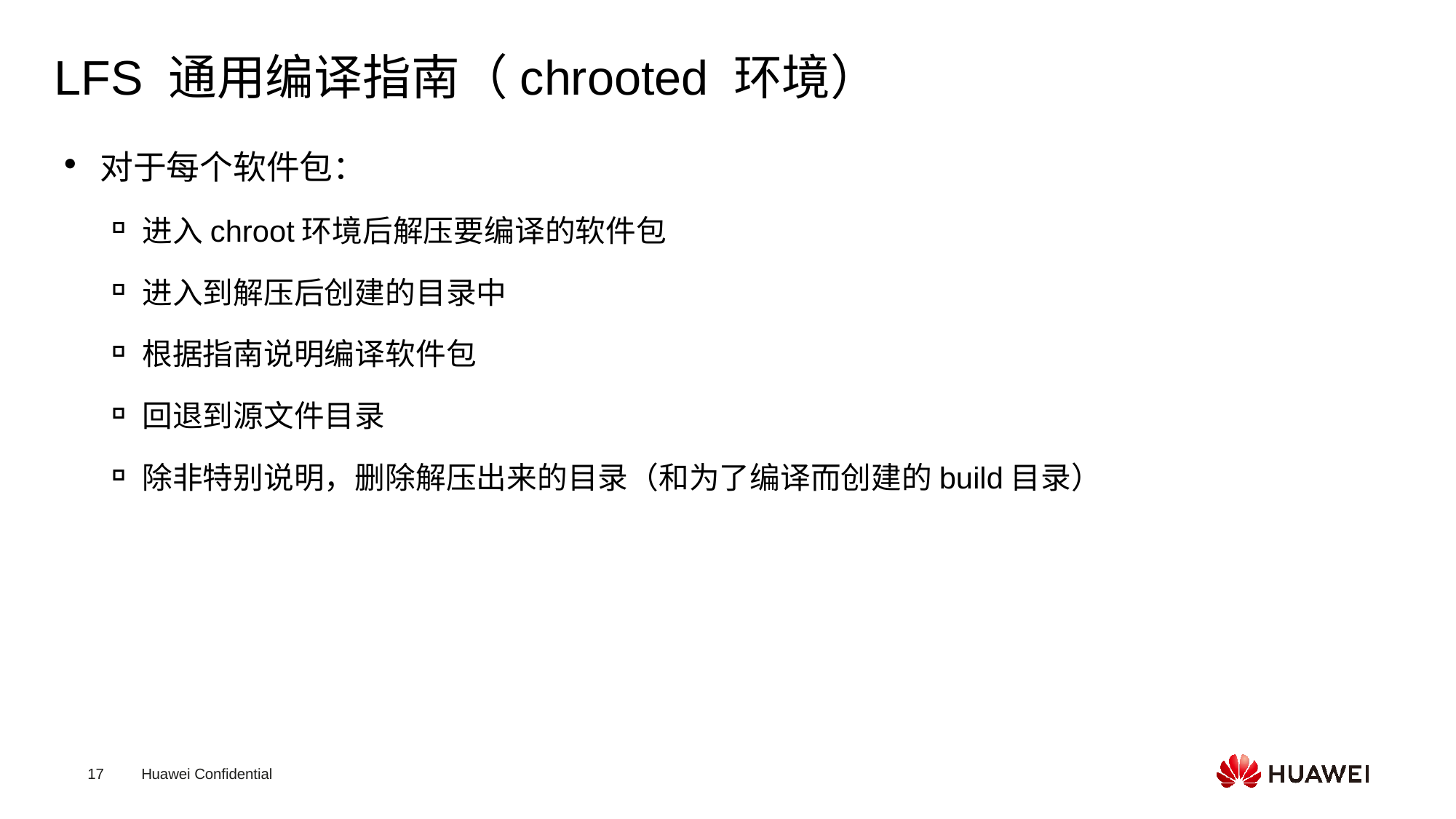

# LFS 通用编译指南（chrooted 环境）
对于每个软件包：
进入chroot环境后解压要编译的软件包
进入到解压后创建的目录中
根据指南说明编译软件包
回退到源文件目录
除非特别说明，删除解压出来的目录（和为了编译而创建的build目录）